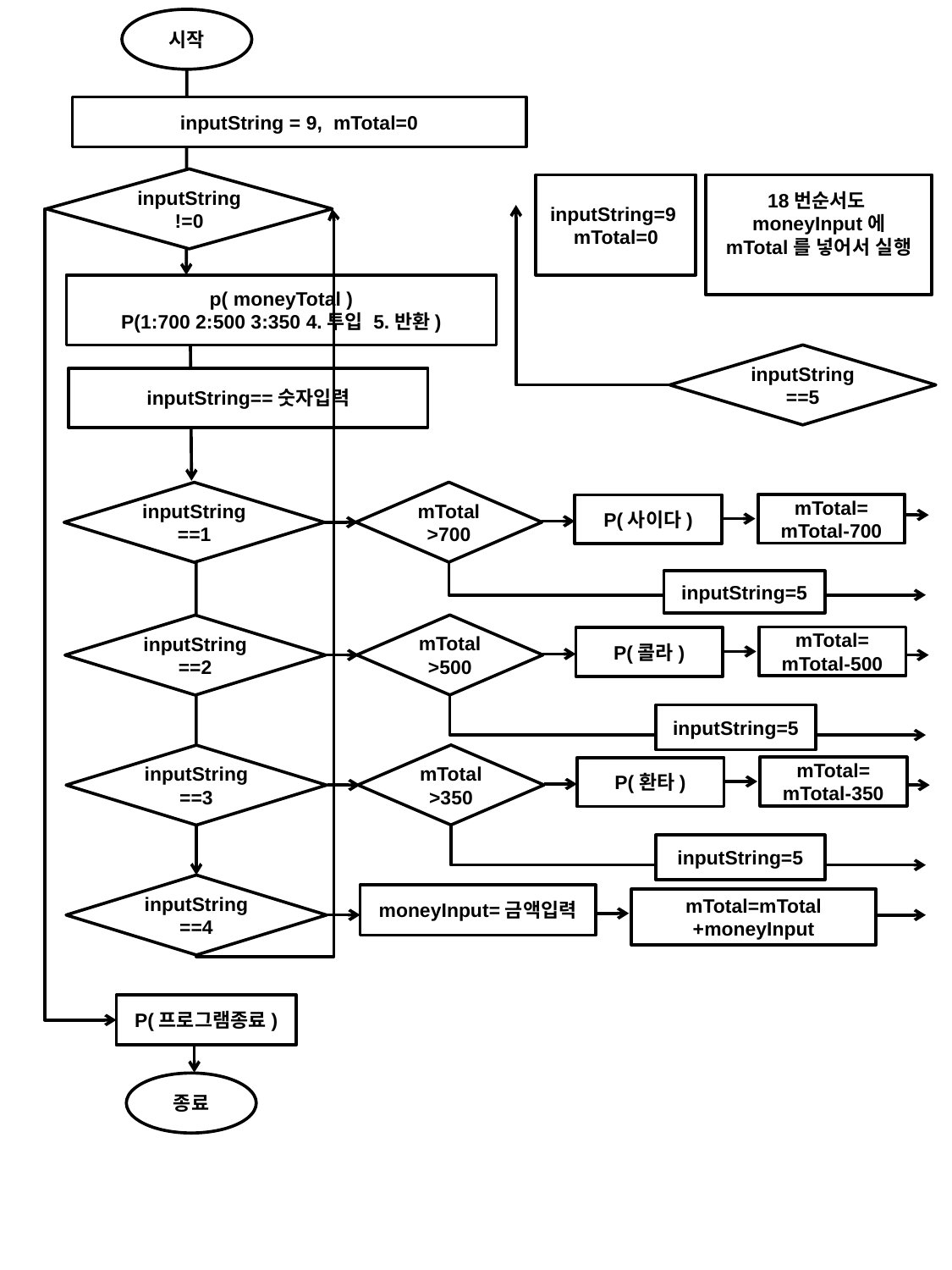

시작
inputString = 9,  mTotal=0
inputString
!=0
inputString=9  mTotal=0
18번순서도moneyInput에 mTotal를 넣어서 실행

p( moneyTotal )
P(1:700 2:500 3:350 4.투입 5.반환)
inputString
==5
inputString==숫자입력
mTotal
>700
inputString
==1
mTotal=
mTotal-700
P(사이다)
inputString=5
mTotal
>500
inputString
==2
mTotal=
mTotal-500
P(콜라)
inputString=5
mTotal
>350
inputString
==3
mTotal=
mTotal-350
P(환타)
inputString=5
inputString
==4
moneyInput=금액입력
mTotal=mTotal
+moneyInput
P(프로그램종료)
종료